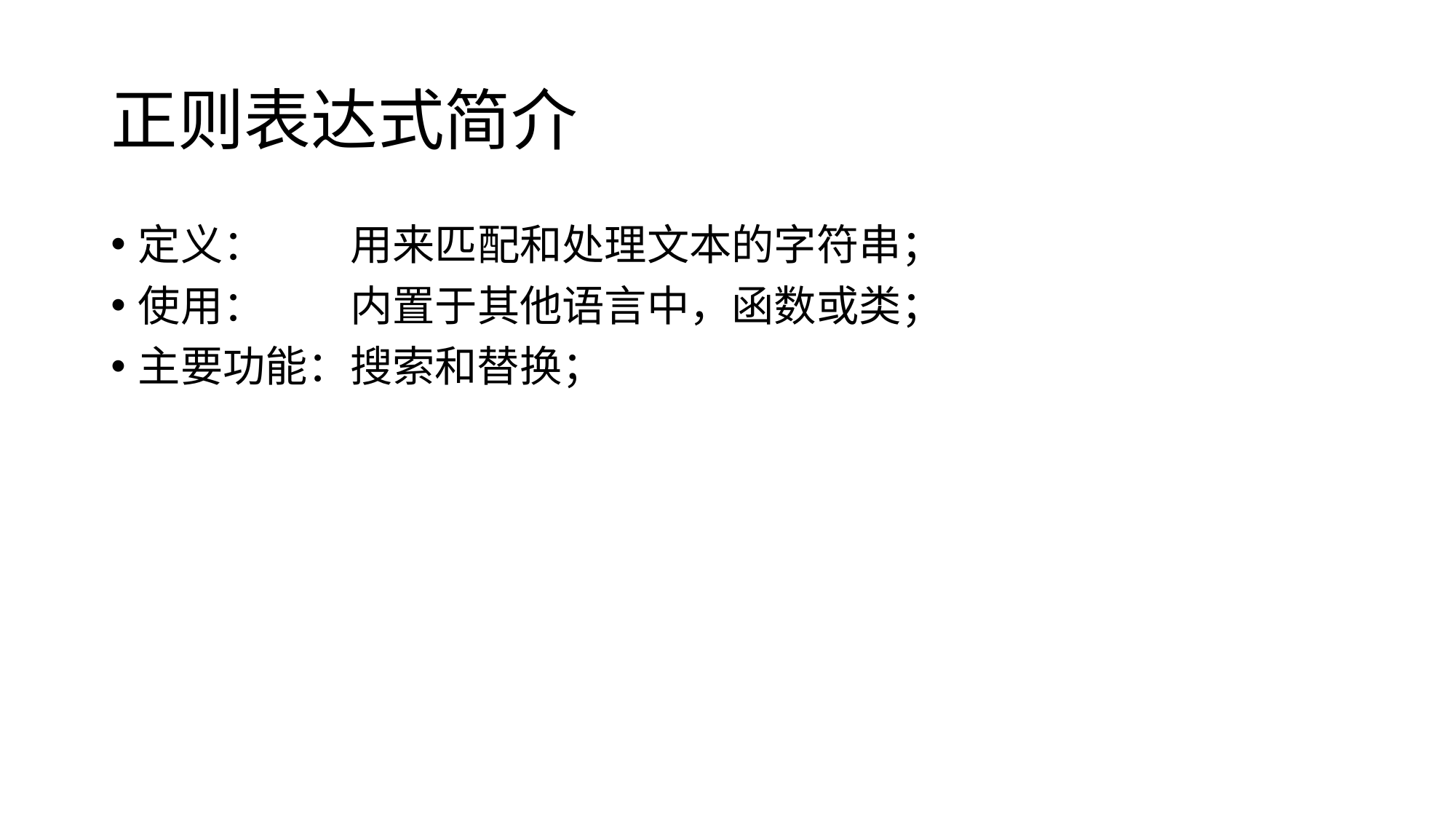

# 正则表达式简介
定义：         用来匹配和处理文本的字符串；
使用：         内置于其他语言中，函数或类；
主要功能：搜索和替换；